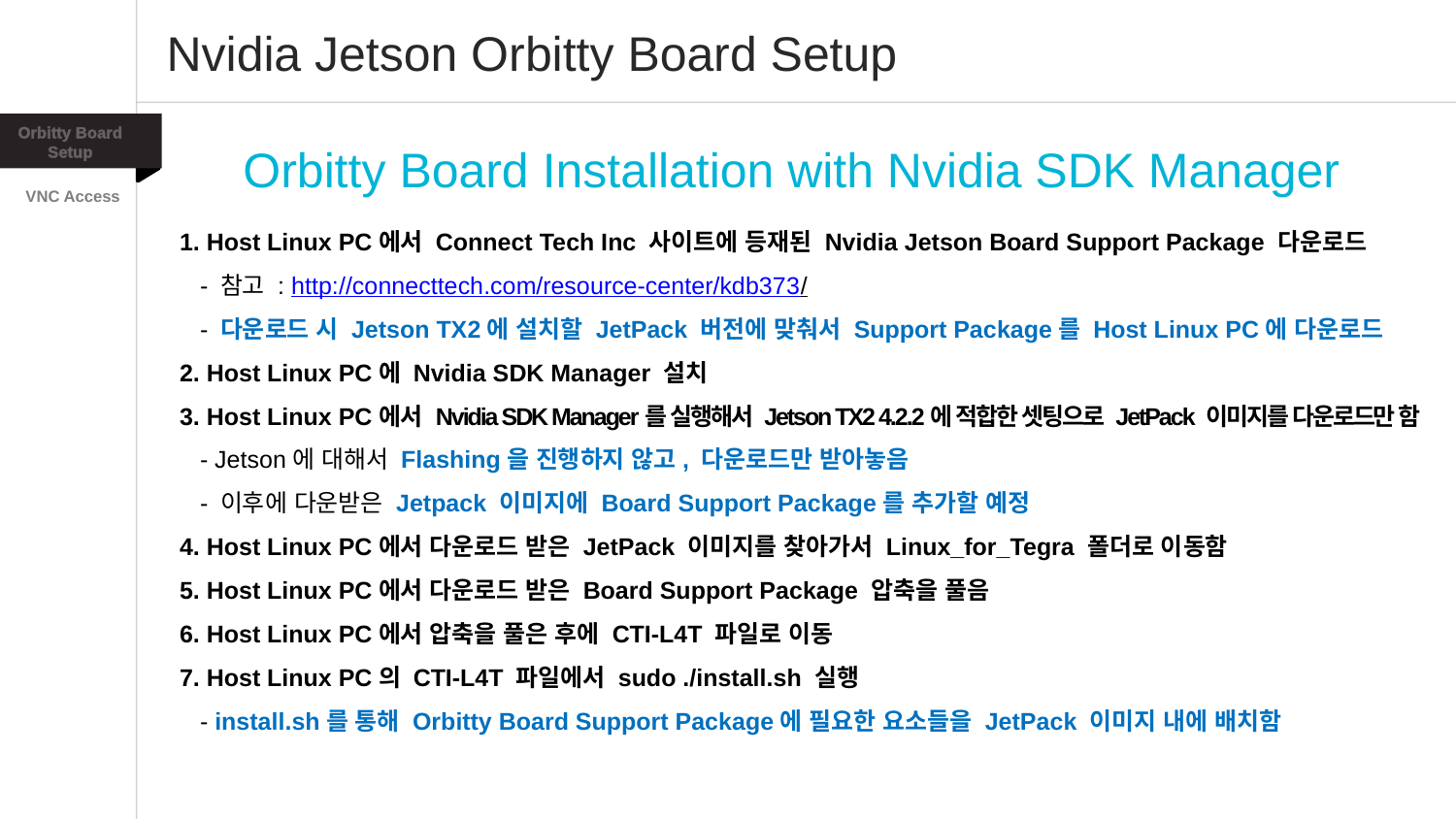

Nvidia Jetson Orbitty Board Setup
Orbitty Board Installation with Nvidia SDK Manager

Orbitty Board
Setup
VNC Access
1. Host Linux PC에서 Connect Tech Inc 사이트에 등재된 Nvidia Jetson Board Support Package 다운로드
   - 참고 : http://connecttech.com/resource-center/kdb373/
   - 다운로드 시 Jetson TX2에 설치할 JetPack 버전에 맞춰서 Support Package를 Host Linux PC에 다운로드
2. Host Linux PC에 Nvidia SDK Manager 설치
3. Host Linux PC에서 Nvidia SDK Manager를 실행해서 Jetson TX2 4.2.2에 적합한 셋팅으로 JetPack 이미지를 다운로드만 함
   - Jetson에 대해서 Flashing을 진행하지 않고, 다운로드만 받아놓음
   - 이후에 다운받은 Jetpack 이미지에 Board Support Package를 추가할 예정
4. Host Linux PC에서 다운로드 받은 JetPack 이미지를 찾아가서 Linux_for_Tegra 폴더로 이동함
5. Host Linux PC에서 다운로드 받은 Board Support Package 압축을 풀음
6. Host Linux PC에서 압축을 풀은 후에 CTI-L4T 파일로 이동
7. Host Linux PC의 CTI-L4T 파일에서 sudo ./install.sh 실행
   - install.sh를 통해 Orbitty Board Support Package에 필요한 요소들을 JetPack 이미지 내에 배치함